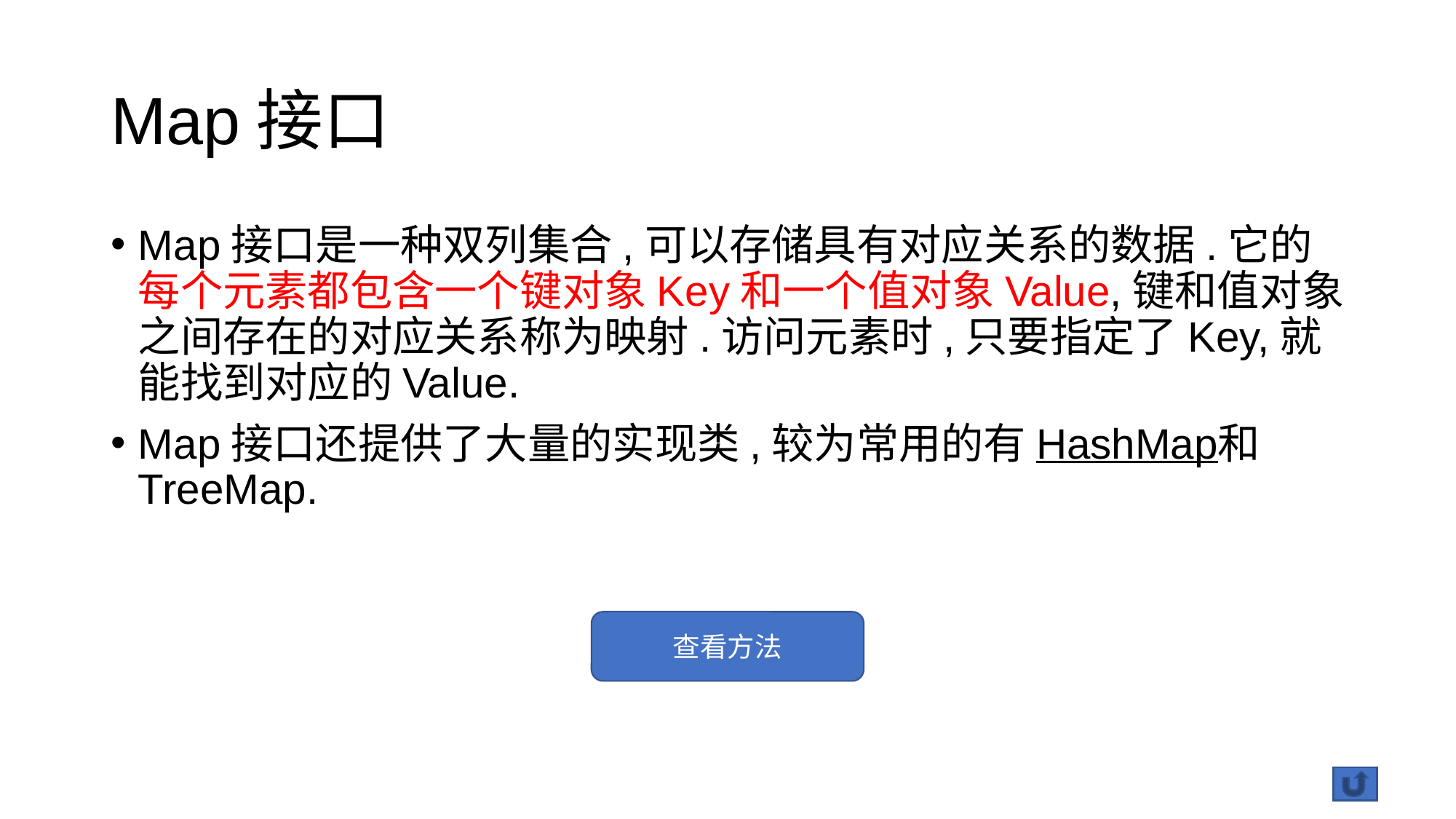

# Map接口
Map接口是一种双列集合,可以存储具有对应关系的数据.它的每个元素都包含一个键对象Key和一个值对象Value,键和值对象之间存在的对应关系称为映射.访问元素时,只要指定了Key,就能找到对应的Value.
Map接口还提供了大量的实现类,较为常用的有HashMap和TreeMap.
查看方法